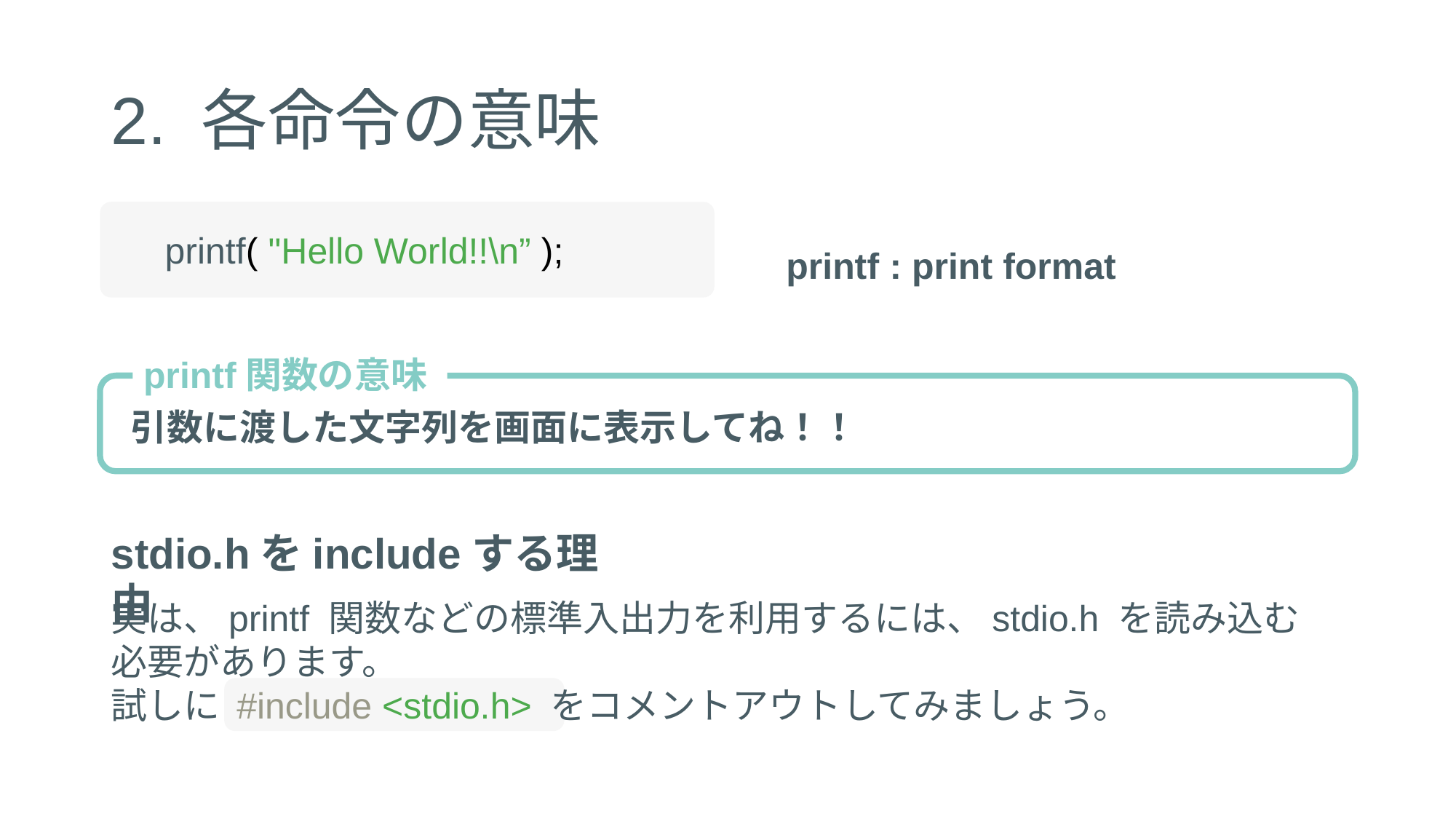

# 2. 各命令の意味

printf( "Hello World!!\n” );
printf : print format
printf関数の意味

引数に渡した文字列を画面に表示してね！！
stdio.hをincludeする理由
実は、printf 関数などの標準入出力を利用するには、stdio.h を読み込む必要があります。
試しに #include <stdio.h> をコメントアウトしてみましょう。